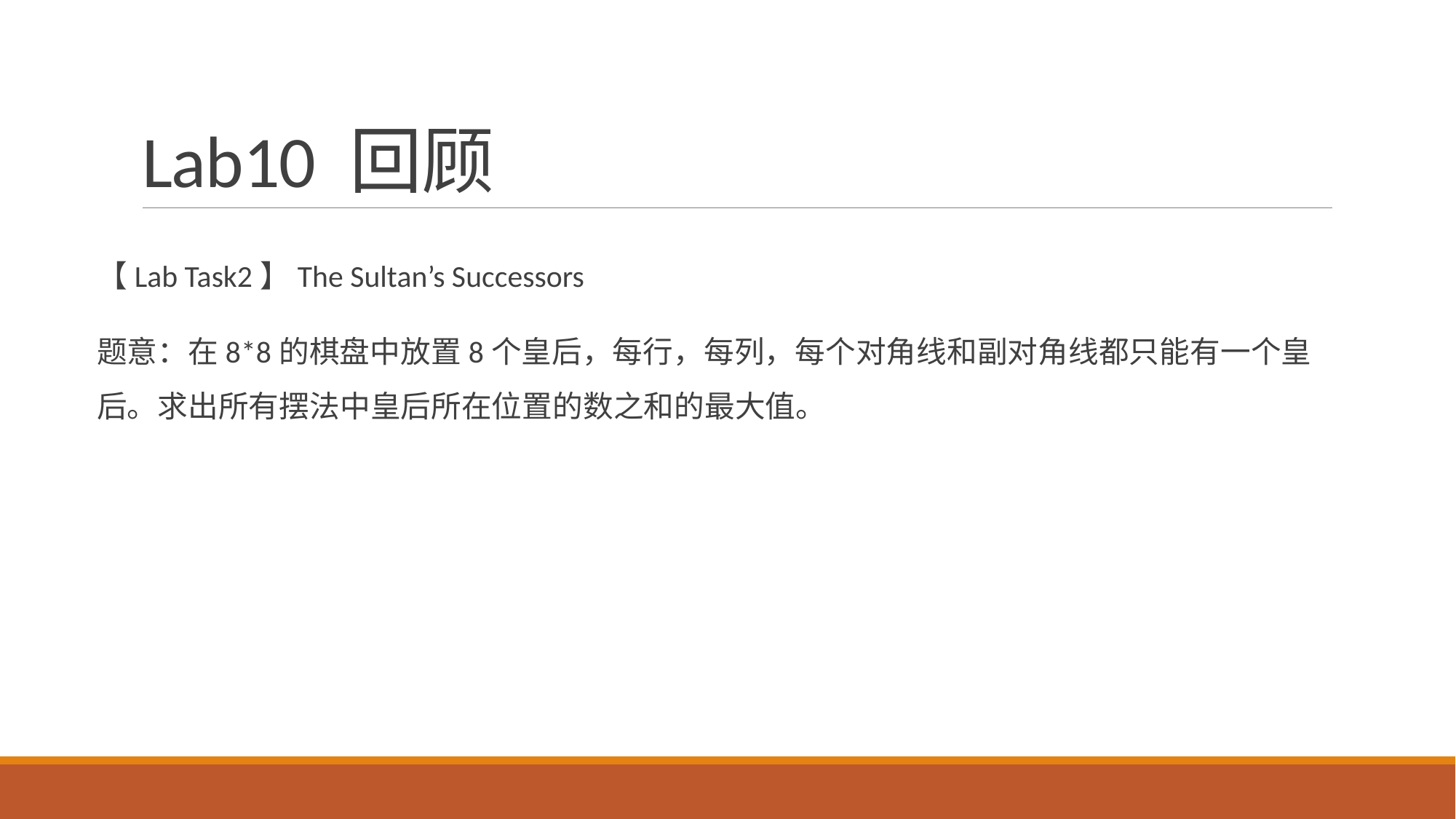

# Lab10 回顾
【Lab Task2】The Sultan’s Successors
题意：在8*8的棋盘中放置8个皇后，每行，每列，每个对角线和副对角线都只能有一个皇后。求出所有摆法中皇后所在位置的数之和的最大值。